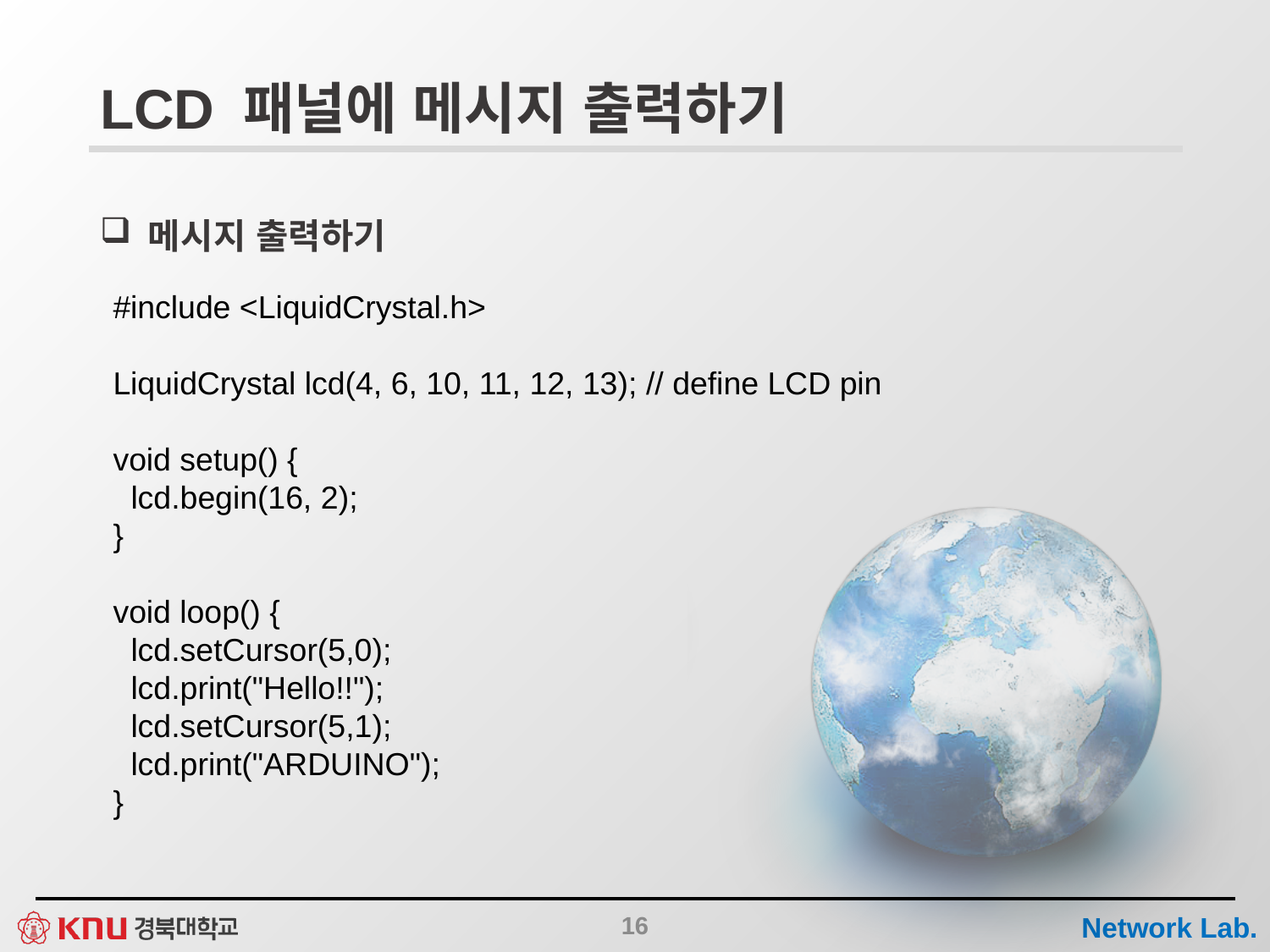

# LCD 패널에 메시지 출력하기
 메시지 출력하기

#include <LiquidCrystal.h>

LiquidCrystal lcd(4, 6, 10, 11, 12, 13); // define LCD pin

void setup() {
  lcd.begin(16, 2);
}

void loop() {
  lcd.setCursor(5,0);
  lcd.print("Hello!!");
  lcd.setCursor(5,1);
  lcd.print("ARDUINO");
}
16